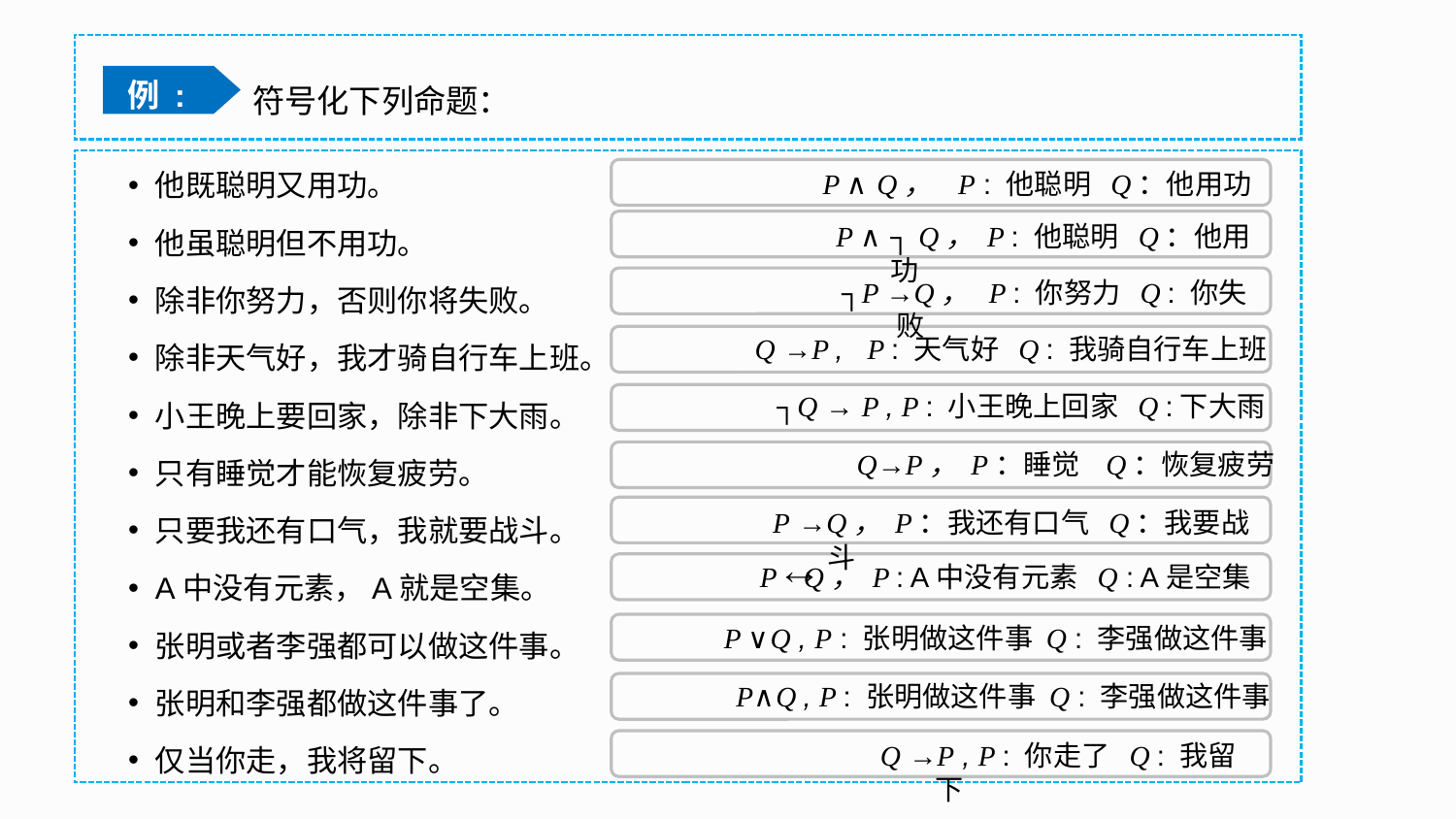

符号化下列命题：
例 :

他既聪明又用功。
他虽聪明但不用功。
除非你努力，否则你将失败。
除非天气好，我才骑自行车上班。
小王晚上要回家，除非下大雨。
只有睡觉才能恢复疲劳。
只要我还有口气，我就要战斗。
A中没有元素，A就是空集。
张明或者李强都可以做这件事。
张明和李强都做这件事了。
仅当你走，我将留下。

P ∧ Q，   P : 他聪明  Q：他用功

P ∧ ┐ Q， P : 他聪明  Q：他用功
┐P →Q，  P : 你努力  Q : 你失败

Q →P ,   P : 天气好  Q : 我骑自行车上班

┐Q → P , P : 小王晚上回家  Q :下大雨

Q→P， P：睡觉   Q：恢复疲劳

P →Q， P：我还有口气  Q：我要战斗
P ↔ Q， P : A中没有元素  Q : A是空集

P ∨Q , P : 张明做这件事 Q : 李强做这件事

P∧Q , P : 张明做这件事 Q : 李强做这件事

Q →P , P : 你走了  Q : 我留下